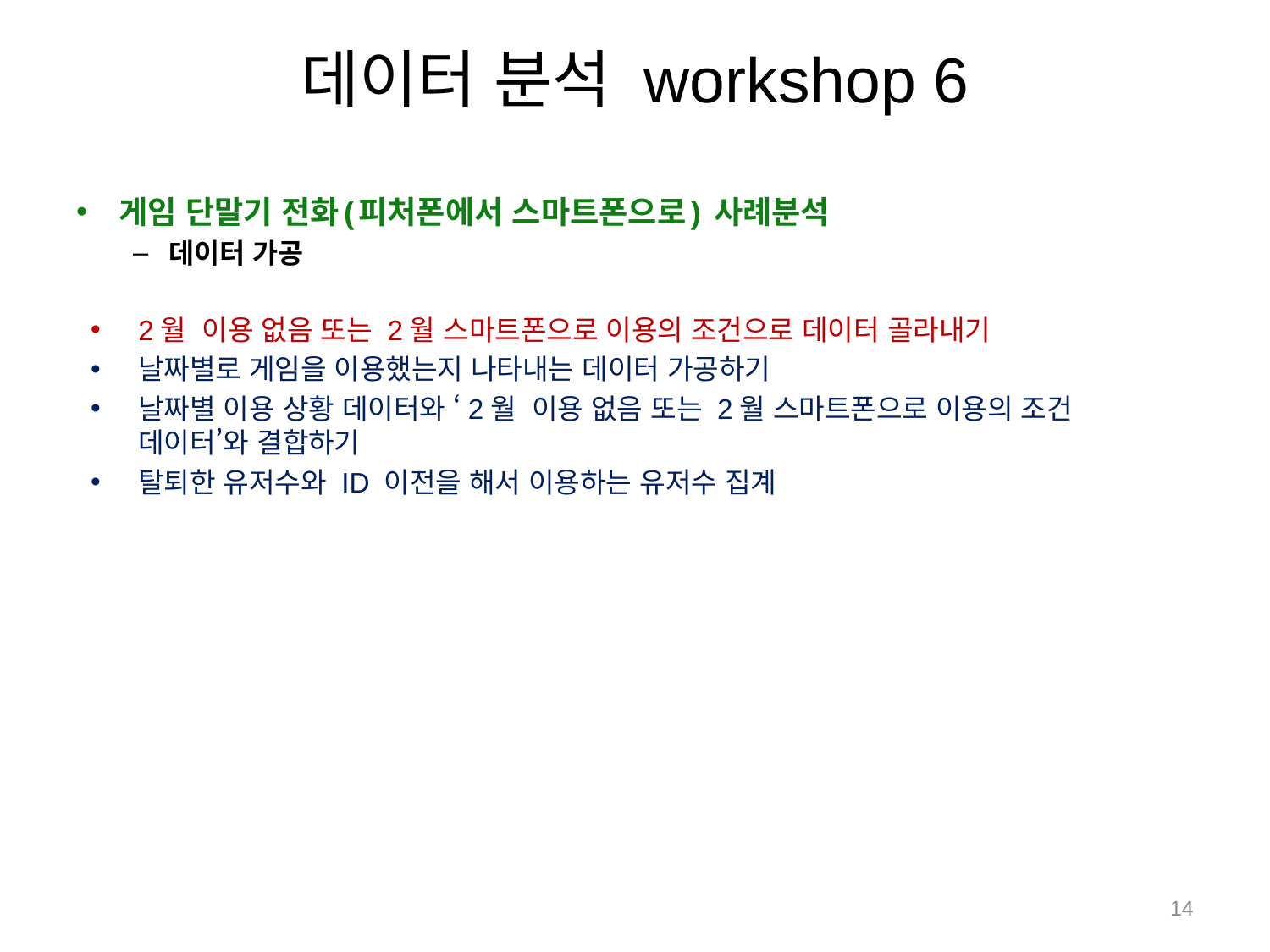

# 데이터 분석 workshop 6
게임 단말기 전화(피처폰에서 스마트폰으로) 사례분석
데이터 가공
2월  이용 없음 또는 2월 스마트폰으로 이용의 조건으로 데이터 골라내기
날짜별로 게임을 이용했는지 나타내는 데이터 가공하기
날짜별 이용 상황 데이터와 ‘2월  이용 없음 또는 2월 스마트폰으로 이용의 조건 데이터’와 결합하기
탈퇴한 유저수와 ID 이전을 해서 이용하는 유저수 집계
14